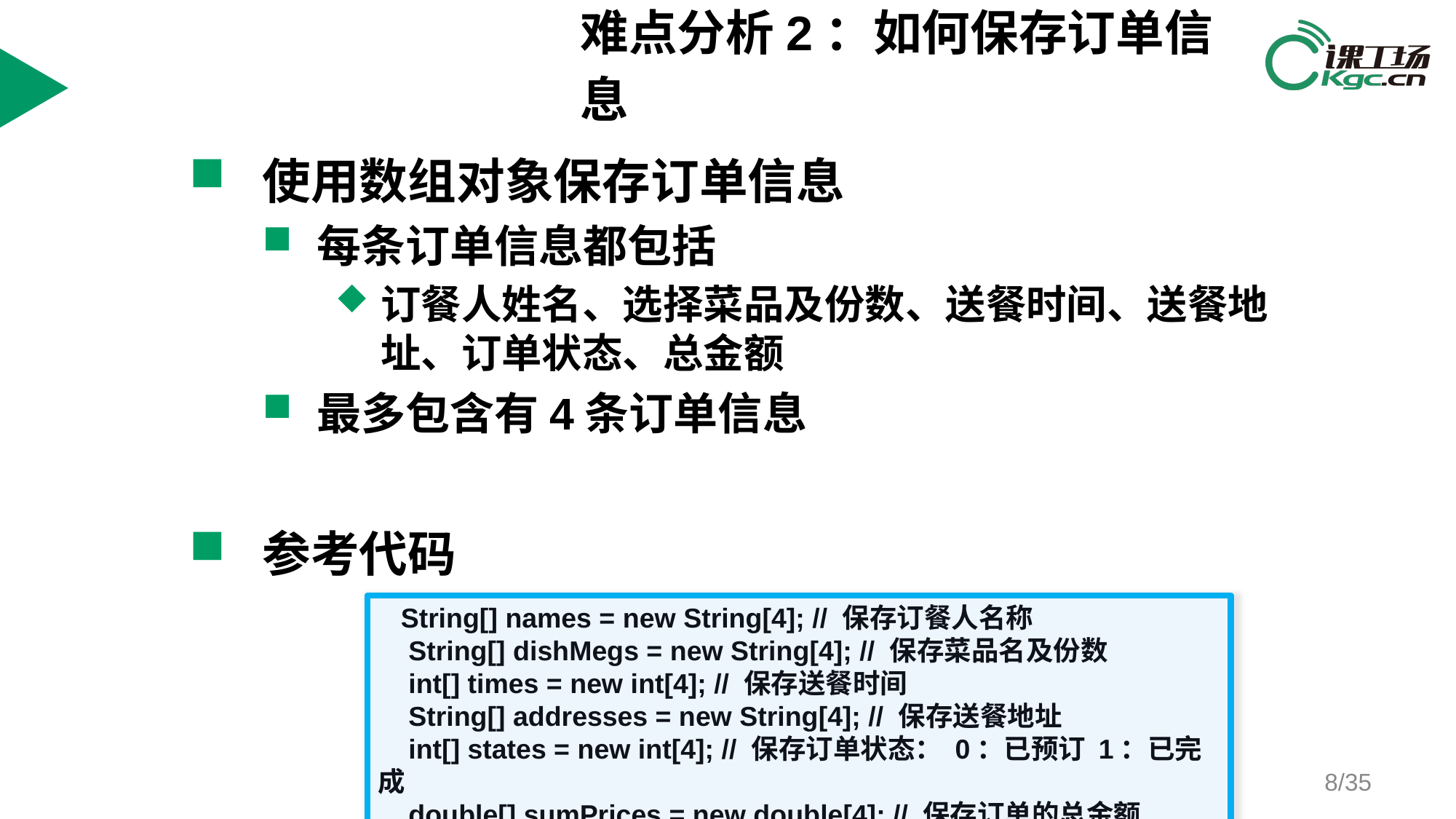

# 难点分析2：如何保存订单信息
使用数组对象保存订单信息
每条订单信息都包括
订餐人姓名、选择菜品及份数、送餐时间、送餐地址、订单状态、总金额
最多包含有4条订单信息

参考代码

   String[] names = new String[4]; // 保存订餐人名称
    String[] dishMegs = new String[4]; // 保存菜品名及份数
    int[] times = new int[4]; // 保存送餐时间
    String[] addresses = new String[4]; // 保存送餐地址
    int[] states = new int[4]; // 保存订单状态： 0：已预订 1：已完成
    double[] sumPrices = new double[4]; // 保存订单的总金额
8/35